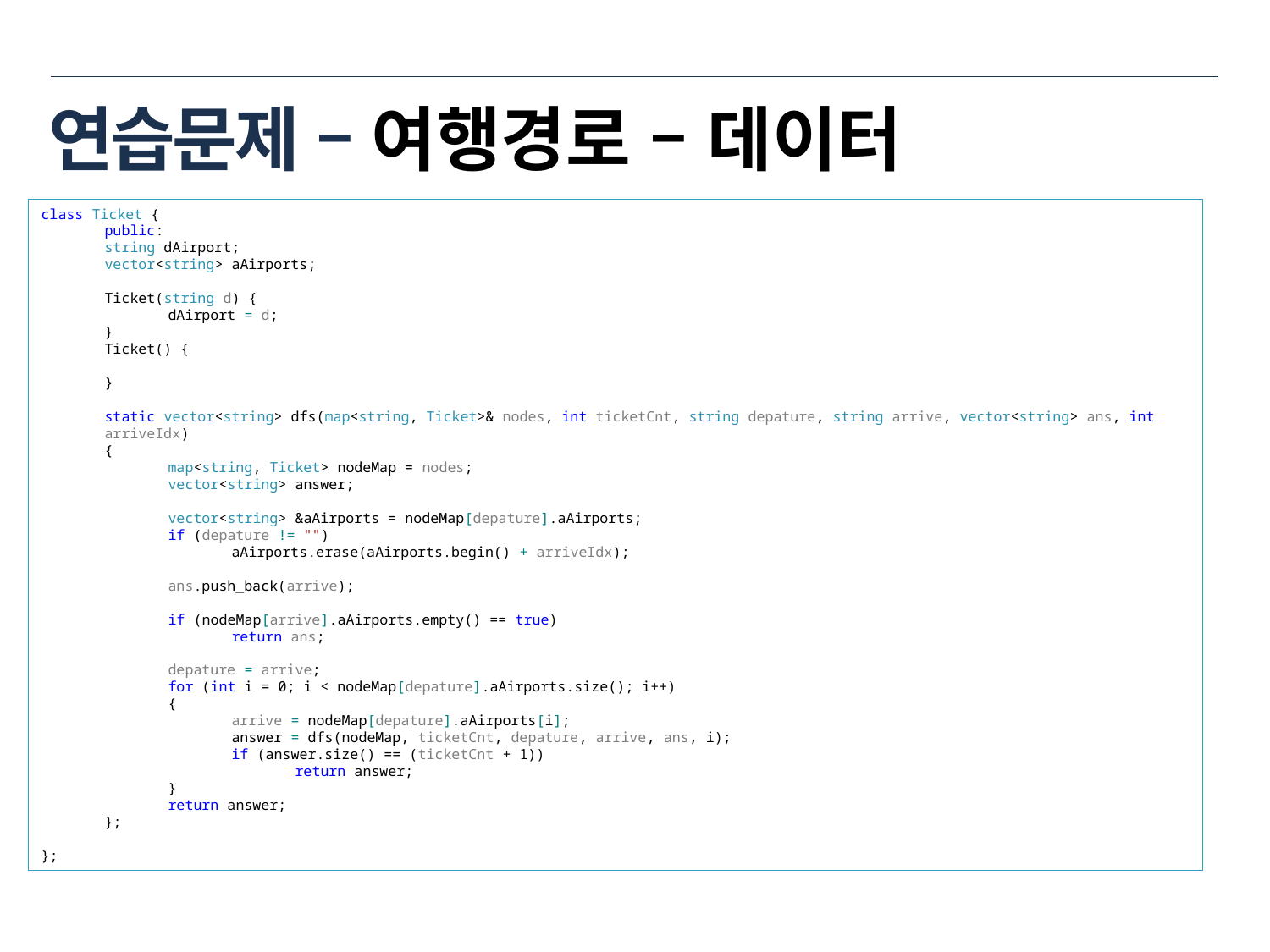

연습문제 – 여행경로 – 데이터
class Ticket {
public:
string dAirport;
vector<string> aAirports;

Ticket(string d) {
dAirport = d;
}
Ticket() {

}

static vector<string> dfs(map<string, Ticket>& nodes, int ticketCnt, string depature, string arrive, vector<string> ans, int arriveIdx)
{
map<string, Ticket> nodeMap = nodes;
vector<string> answer;

vector<string> &aAirports = nodeMap[depature].aAirports;
if (depature != "")
aAirports.erase(aAirports.begin() + arriveIdx);

ans.push_back(arrive);

if (nodeMap[arrive].aAirports.empty() == true)
return ans;

depature = arrive;
for (int i = 0; i < nodeMap[depature].aAirports.size(); i++)
{
arrive = nodeMap[depature].aAirports[i];
answer = dfs(nodeMap, ticketCnt, depature, arrive, ans, i);
if (answer.size() == (ticketCnt + 1))
return answer;
}
return answer;
};

};